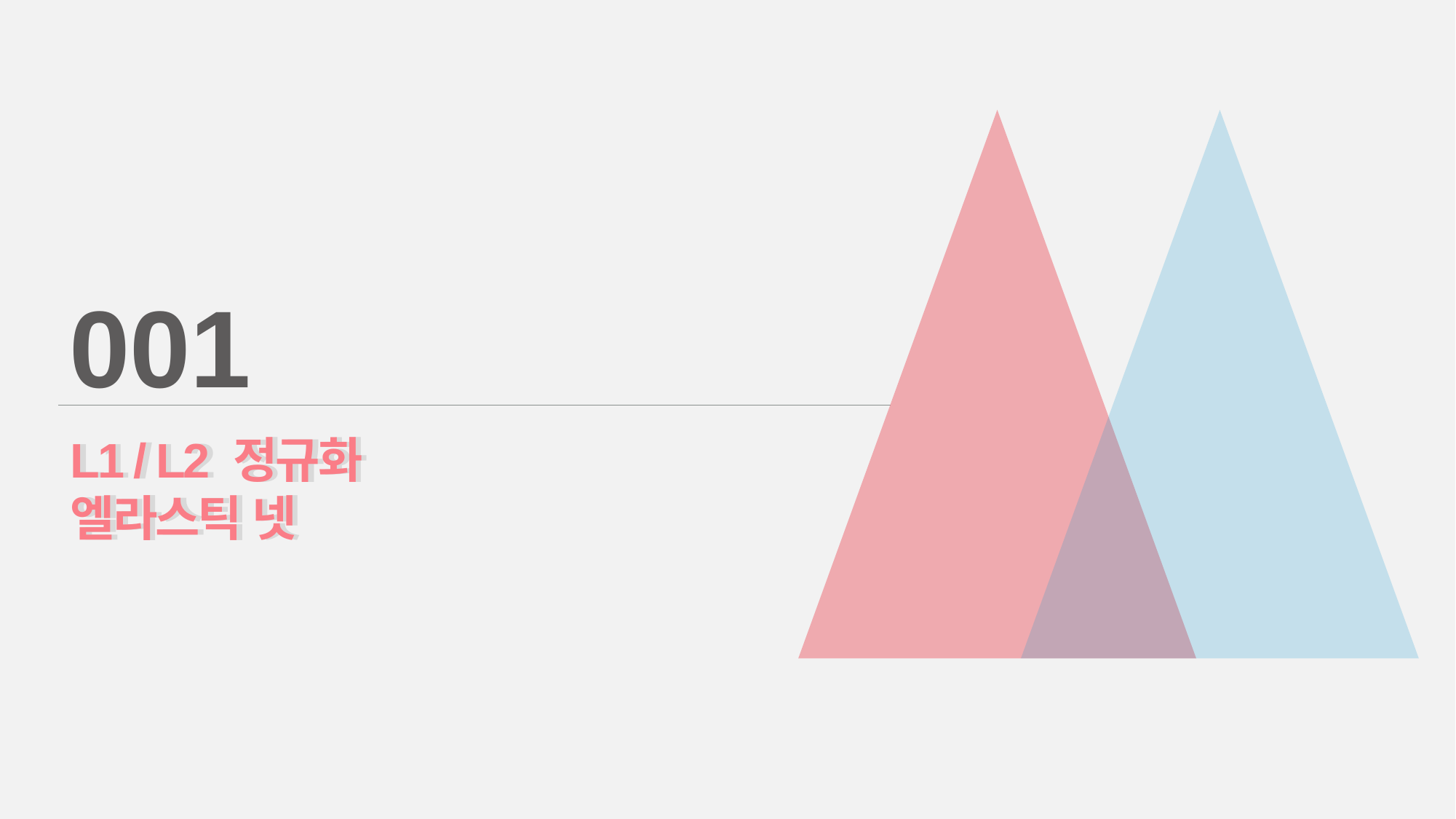

001
L1 / L2 정규화
엘라스틱 넷
L1 / L2 정규화
엘라스틱 넷